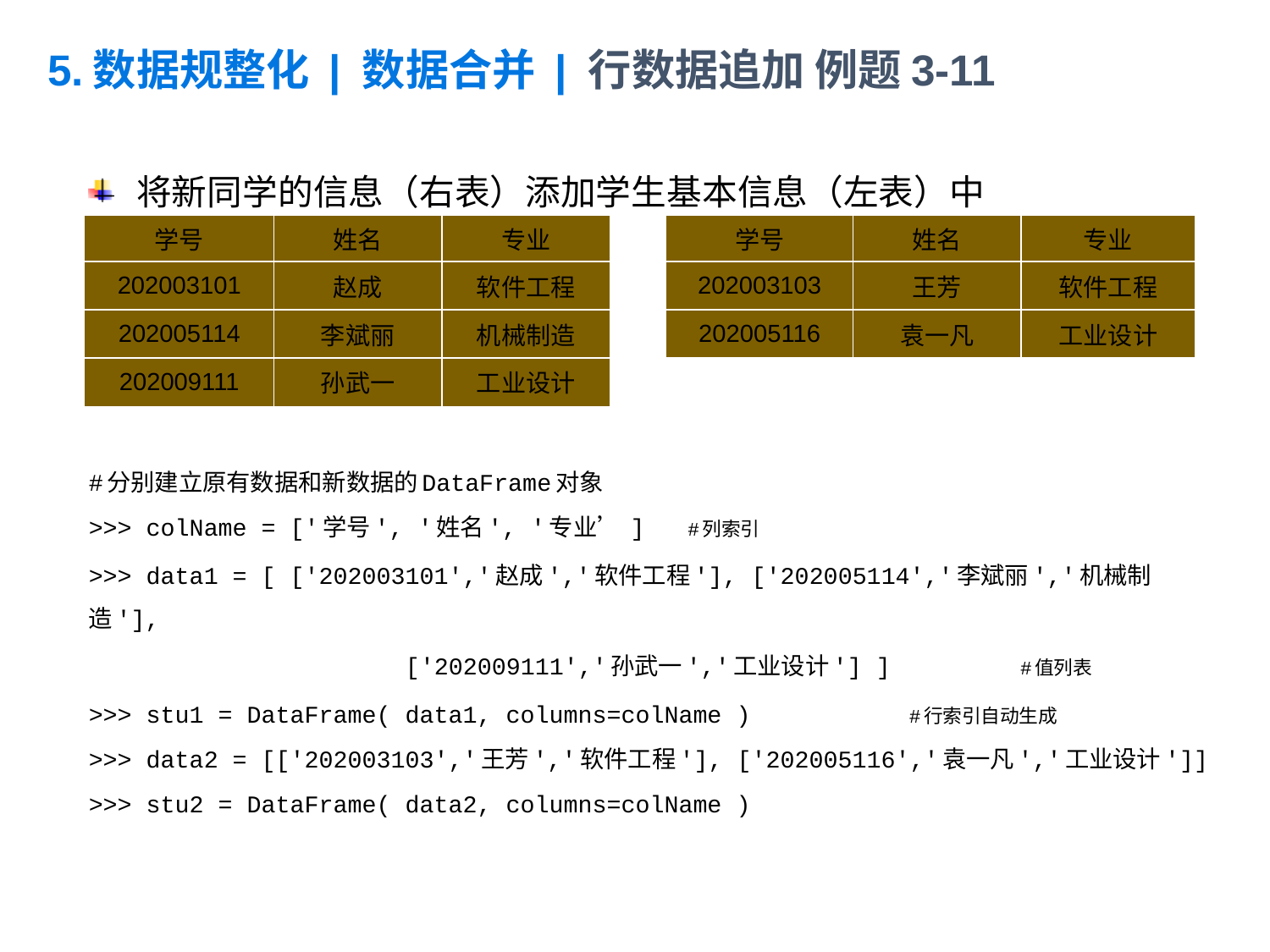

# 5.数据规整化 | 数据合并 | 行数据追加 例题3-11
将新同学的信息（右表）添加学生基本信息（左表）中
| 学号 | 姓名 | 专业 |  | 学号 | 姓名 | 专业 |
| --- | --- | --- | --- | --- | --- | --- |
| 202003101 | 赵成 | 软件工程 |  | 202003103 | 王芳 | 软件工程 |
| 202005114 | 李斌丽 | 机械制造 |  | 202005116 | 袁一凡 | 工业设计 |
| 202009111 | 孙武一 | 工业设计 |  |  |  |  |
#分别建立原有数据和新数据的DataFrame对象
>>> colName = ['学号', '姓名', '专业’ ]   #列索引
>>> data1 = [ ['202003101','赵成','软件工程'], ['202005114','李斌丽','机械制造'],
                      ['202009111','孙武一','工业设计'] ]         #值列表
>>> stu1 = DataFrame( data1, columns=colName )           #行索引自动生成
>>> data2 = [['202003103','王芳','软件工程'], ['202005116','袁一凡','工业设计']]
>>> stu2 = DataFrame( data2, columns=colName )